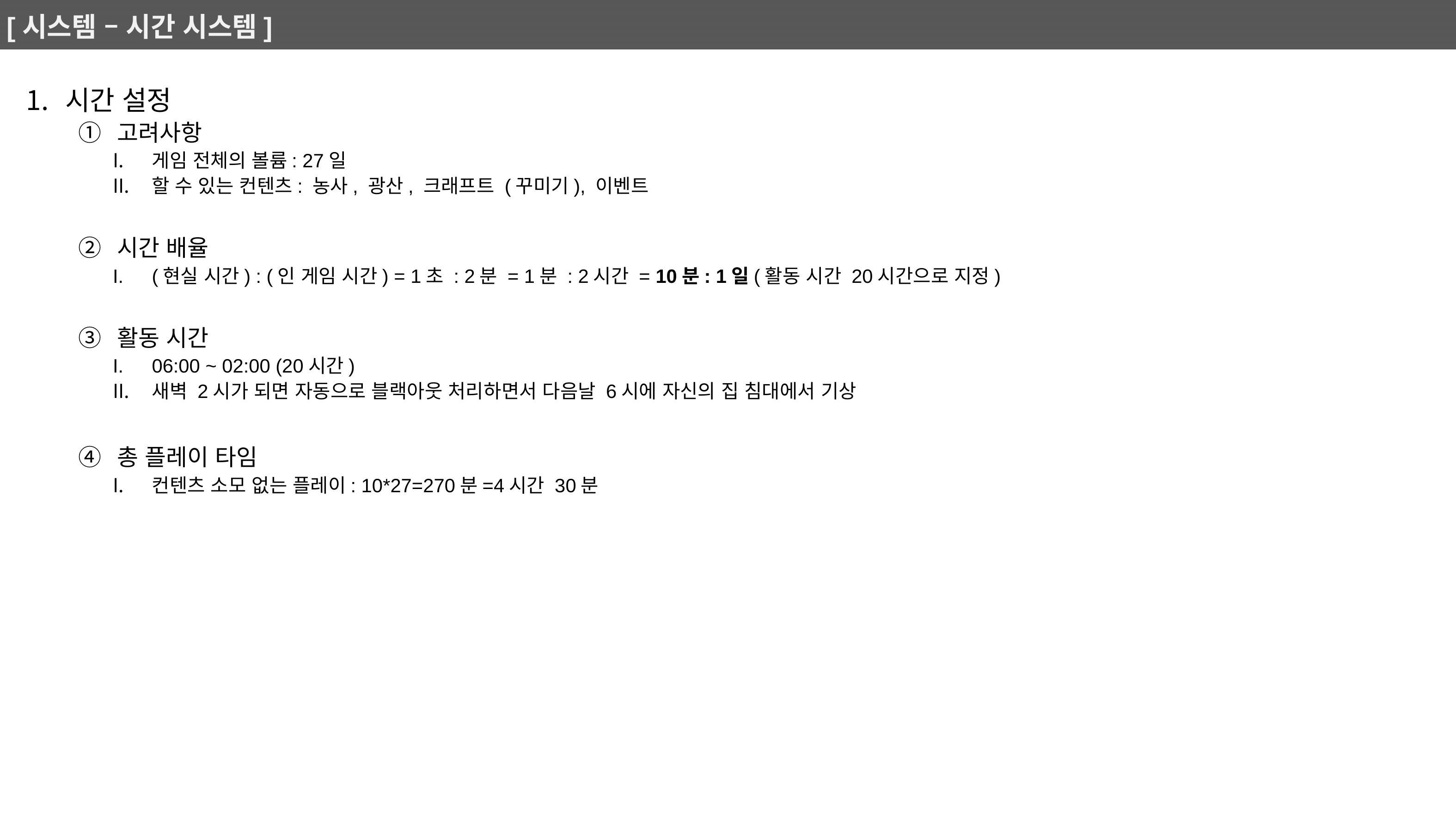

# [시스템 – 시간 시스템]
시간 설정
고려사항
게임 전체의 볼륨: 27일
할 수 있는 컨텐츠: 농사, 광산, 크래프트 (꾸미기), 이벤트

시간 배율
(현실 시간) : (인 게임 시간) = 1초 : 2분 = 1분 : 2시간 = 10분: 1일(활동 시간 20시간으로 지정)

활동 시간
06:00 ~ 02:00 (20시간)
새벽 2시가 되면 자동으로 블랙아웃 처리하면서 다음날 6시에 자신의 집 침대에서 기상

총 플레이 타임
컨텐츠 소모 없는 플레이: 10*27=270분=4시간 30분